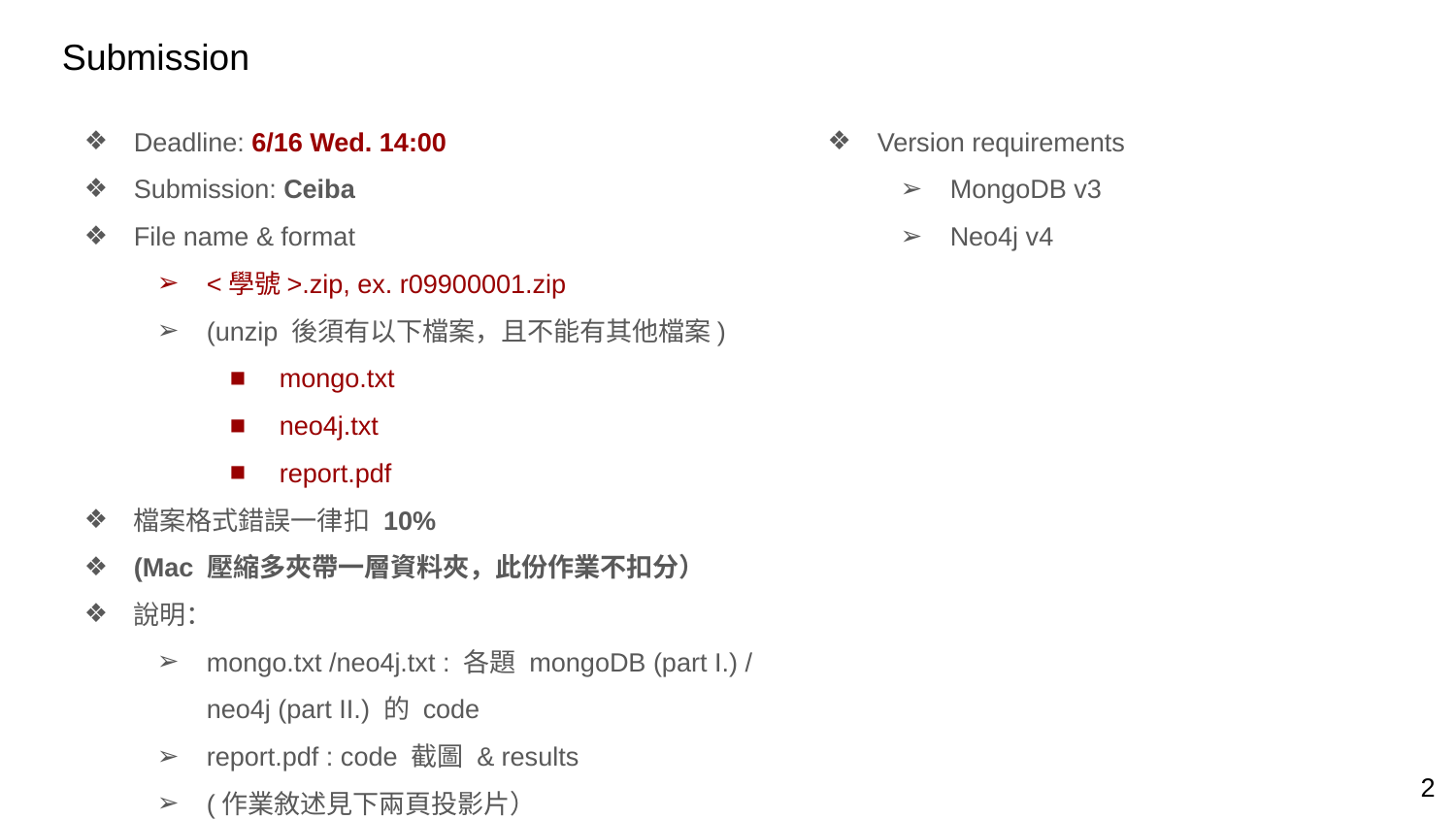

# Submission
Deadline: 6/16 Wed. 14:00
Submission: Ceiba
File name & format
<學號>.zip, ex. r09900001.zip
(unzip 後須有以下檔案，且不能有其他檔案)
mongo.txt
neo4j.txt
report.pdf
檔案格式錯誤一律扣 10%
(Mac 壓縮多夾帶一層資料夾，此份作業不扣分）
說明：
mongo.txt /neo4j.txt : 各題 mongoDB (part I.) / neo4j (part II.) 的 code
report.pdf : code 截圖 & results
(作業敘述見下兩頁投影片）

Version requirements
MongoDB v3
Neo4j v4

2